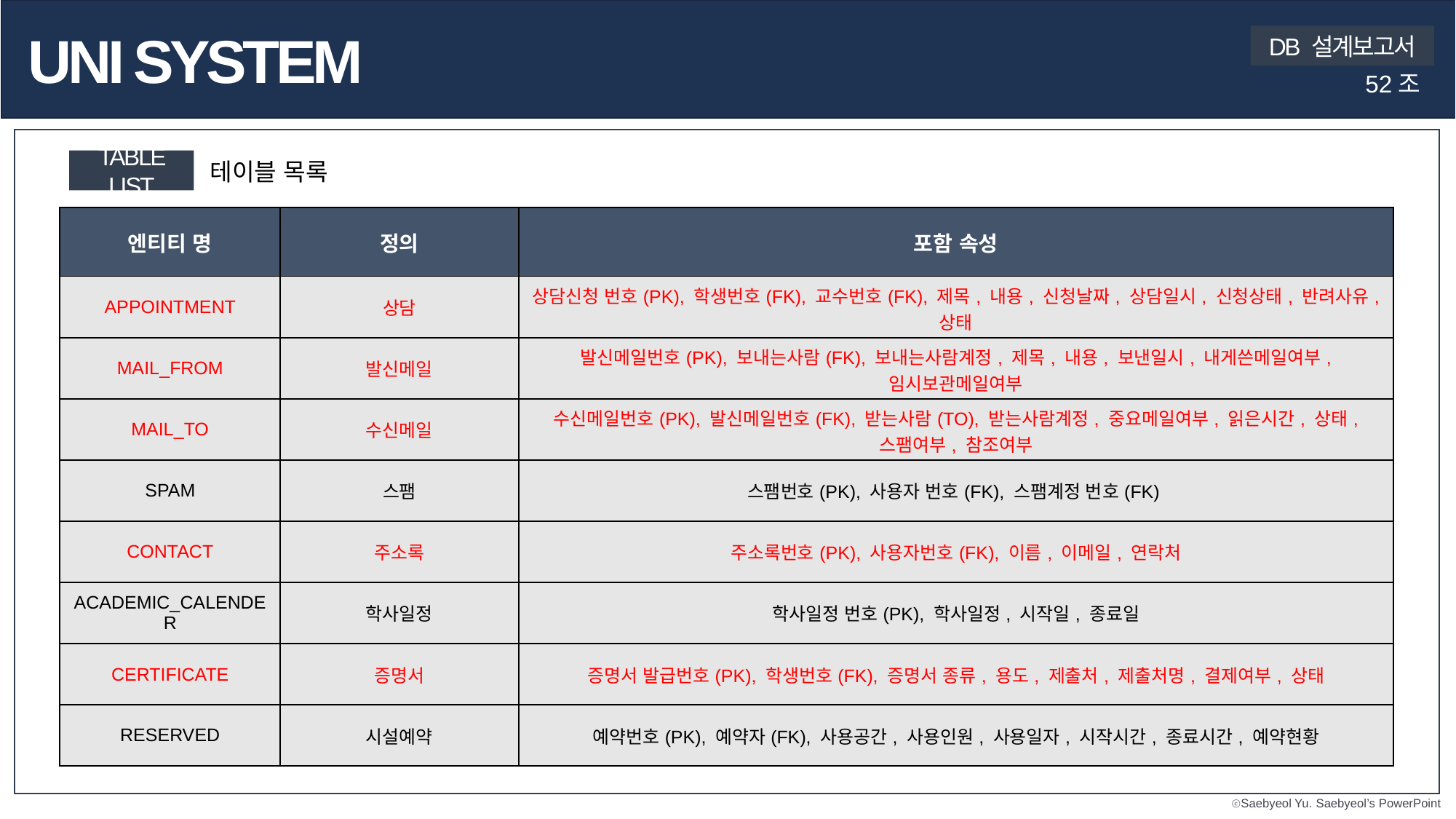

UNI SYSTEM
DB 설계보고서
52조

TABLE LIST
테이블 목록
| 엔티티 명 | 정의 | 포함 속성 |
| --- | --- | --- |
| APPOINTMENT | 상담 | 상담신청 번호(PK), 학생번호(FK), 교수번호(FK), 제목, 내용, 신청날짜, 상담일시, 신청상태, 반려사유, 상태 |
| MAIL\_FROM | 발신메일 | 발신메일번호(PK), 보내는사람(FK), 보내는사람계정, 제목, 내용, 보낸일시, 내게쓴메일여부, 임시보관메일여부 |
| MAIL\_TO | 수신메일 | 수신메일번호(PK), 발신메일번호(FK), 받는사람(TO), 받는사람계정, 중요메일여부, 읽은시간, 상태, 스팸여부, 참조여부 |
| SPAM | 스팸 | 스팸번호(PK), 사용자 번호(FK), 스팸계정 번호(FK) |
| CONTACT | 주소록 | 주소록번호(PK), 사용자번호(FK), 이름, 이메일, 연락처 |
| ACADEMIC\_CALENDER | 학사일정 | 학사일정 번호(PK), 학사일정, 시작일, 종료일 |
| CERTIFICATE | 증명서 | 증명서 발급번호(PK), 학생번호(FK), 증명서 종류, 용도, 제출처, 제출처명, 결제여부, 상태 |
| RESERVED | 시설예약 | 예약번호(PK), 예약자(FK), 사용공간, 사용인원, 사용일자, 시작시간, 종료시간, 예약현황 |